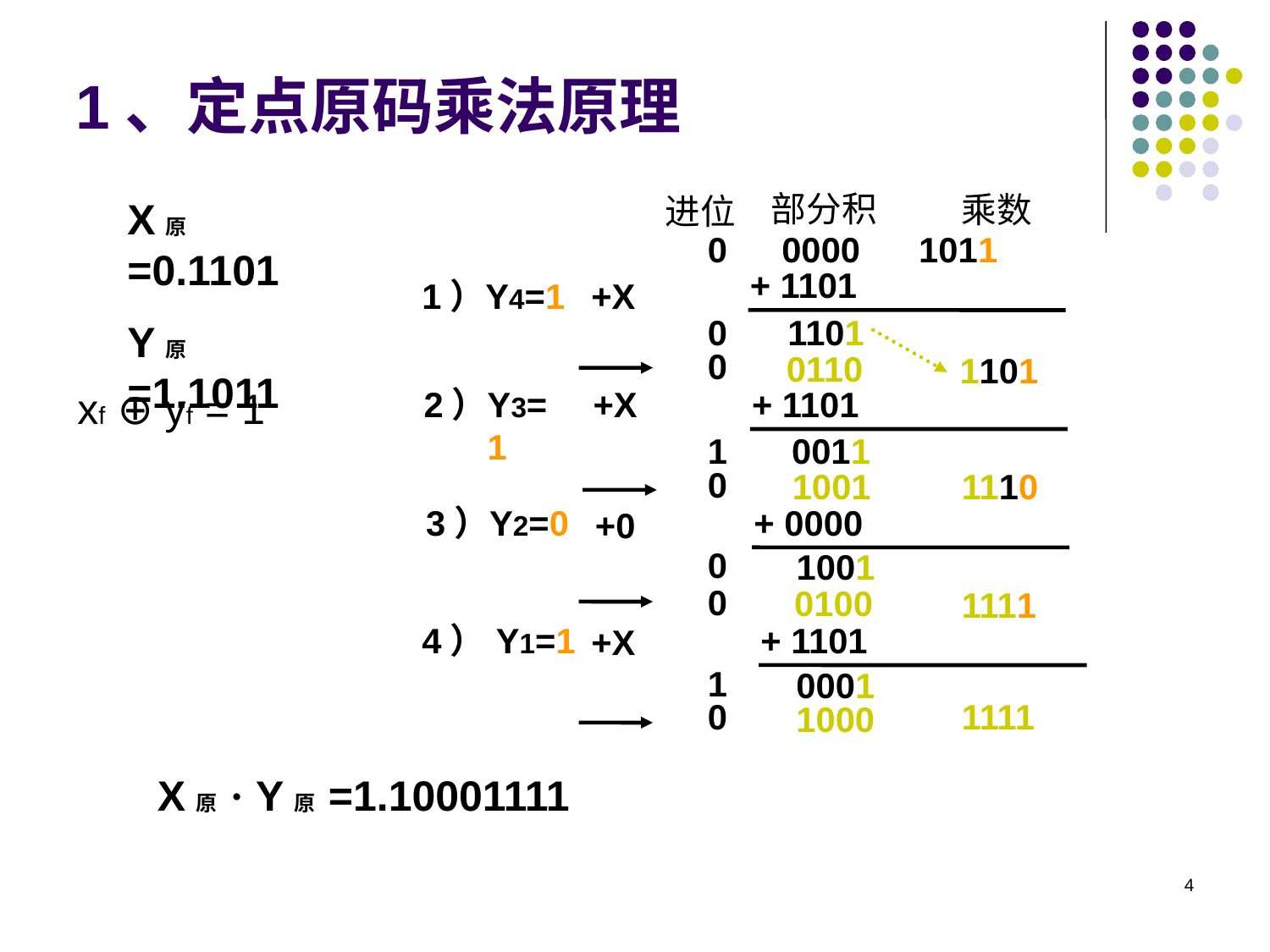

1、定点原码乘法原理
部分积
乘数
进位
0
0000      1011
X原 =0.1101
Y原 =1.1011
+ 1101
1）
Y4=1
+X
0
1101

0
0110
1101

xf ⊕ yf = 1
+X
2）
Y3=1
+ 1101
1
0011

0
1001
1110

3）
Y2=0
+ 0000
+0
0
1001

0
0100
1111

4）
Y1=1
+ 1101
+X
1
0001

0
1111
1000

X原 · Y原 =1.10001111

4